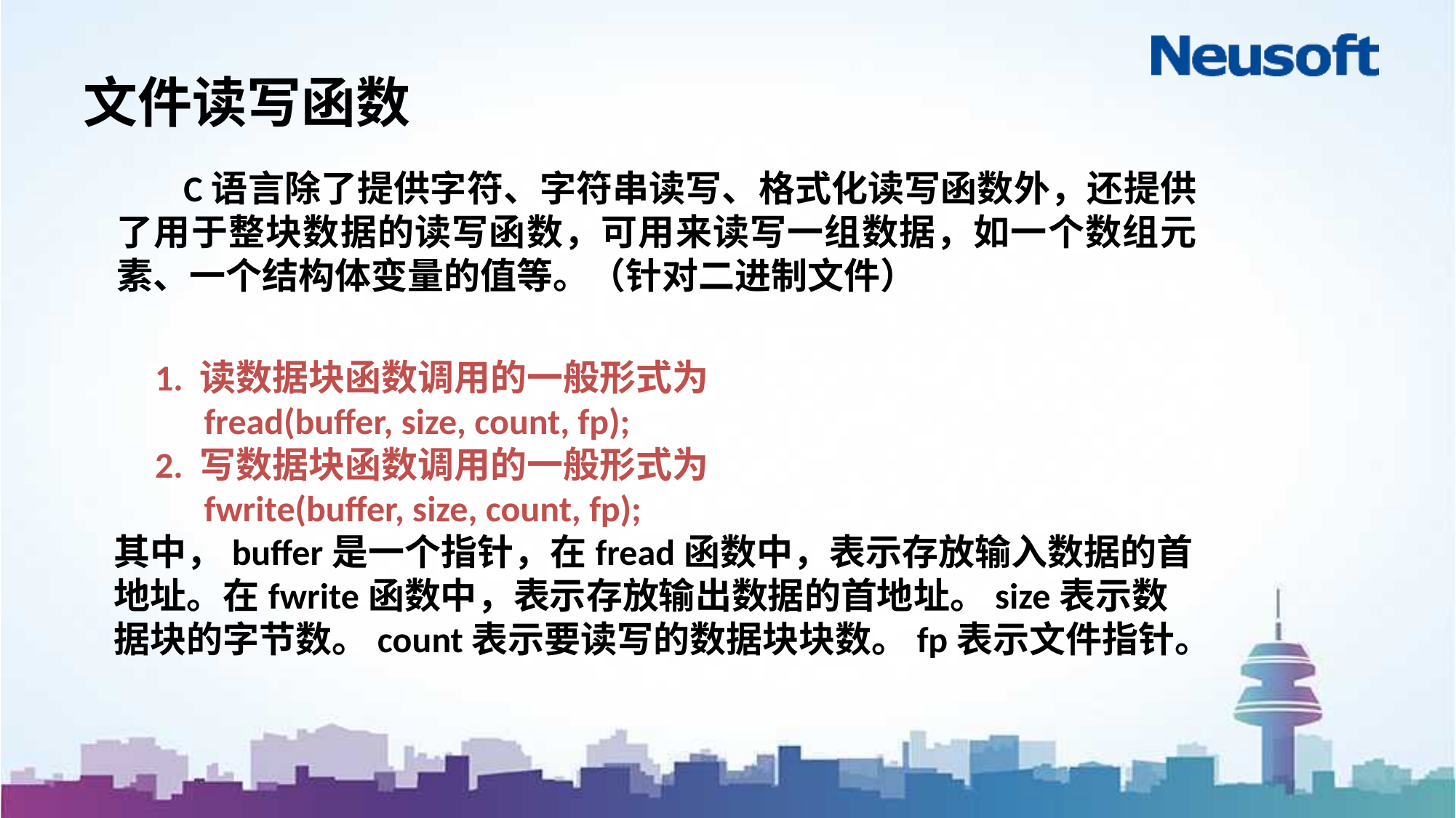

# 文件读写函数
        C语言除了提供字符、字符串读写、格式化读写函数外，还提供了用于整块数据的读写函数，可用来读写一组数据，如一个数组元素、一个结构体变量的值等。（针对二进制文件）
     1. 读数据块函数调用的一般形式为
           fread(buffer, size, count, fp);
     2. 写数据块函数调用的一般形式为
           fwrite(buffer, size, count, fp);
其中，buffer是一个指针，在fread函数中，表示存放输入数据的首地址。在fwrite函数中，表示存放输出数据的首地址。size表示数据块的字节数。count表示要读写的数据块块数。fp表示文件指针。